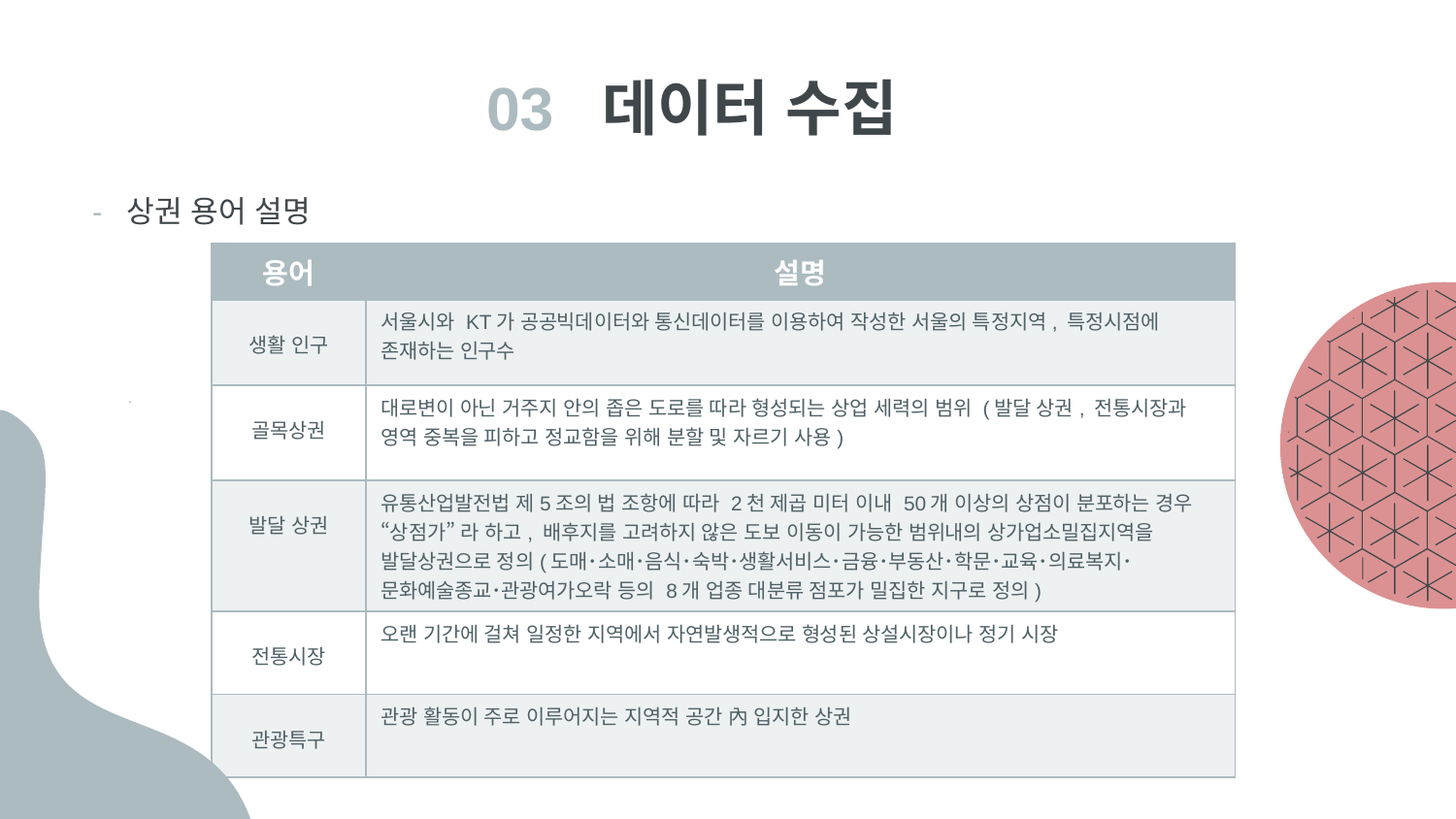

03  데이터 수집
-  상권 용어 설명
| 용어 | 설명 |
| --- | --- |
| 생활 인구 | 서울시와 KT가 공공빅데이터와 통신데이터를 이용하여 작성한 서울의 특정지역, 특정시점에 존재하는 인구수 |
| 골목상권 | 대로변이 아닌 거주지 안의 좁은 도로를 따라 형성되는 상업 세력의 범위 (발달 상권, 전통시장과 영역 중복을 피하고 정교함을 위해 분할 및 자르기 사용) |
| 발달 상권 | 유통산업발전법 제5조의 법 조항에 따라 2천 제곱 미터 이내 50개 이상의 상점이 분포하는 경우 “상점가” 라 하고, 배후지를 고려하지 않은 도보 이동이 가능한 범위내의 상가업소밀집지역을 발달상권으로 정의(도매･소매･음식･숙박･생활서비스･금융･부동산･학문･교육･의료복지･문화예술종교･관광여가오락 등의 8개 업종 대분류 점포가 밀집한 지구로 정의) |
| 전통시장 | 오랜 기간에 걸쳐 일정한 지역에서 자연발생적으로 형성된 상설시장이나 정기 시장 |
| 관광특구 | 관광 활동이 주로 이루어지는 지역적 공간 內 입지한 상권 |